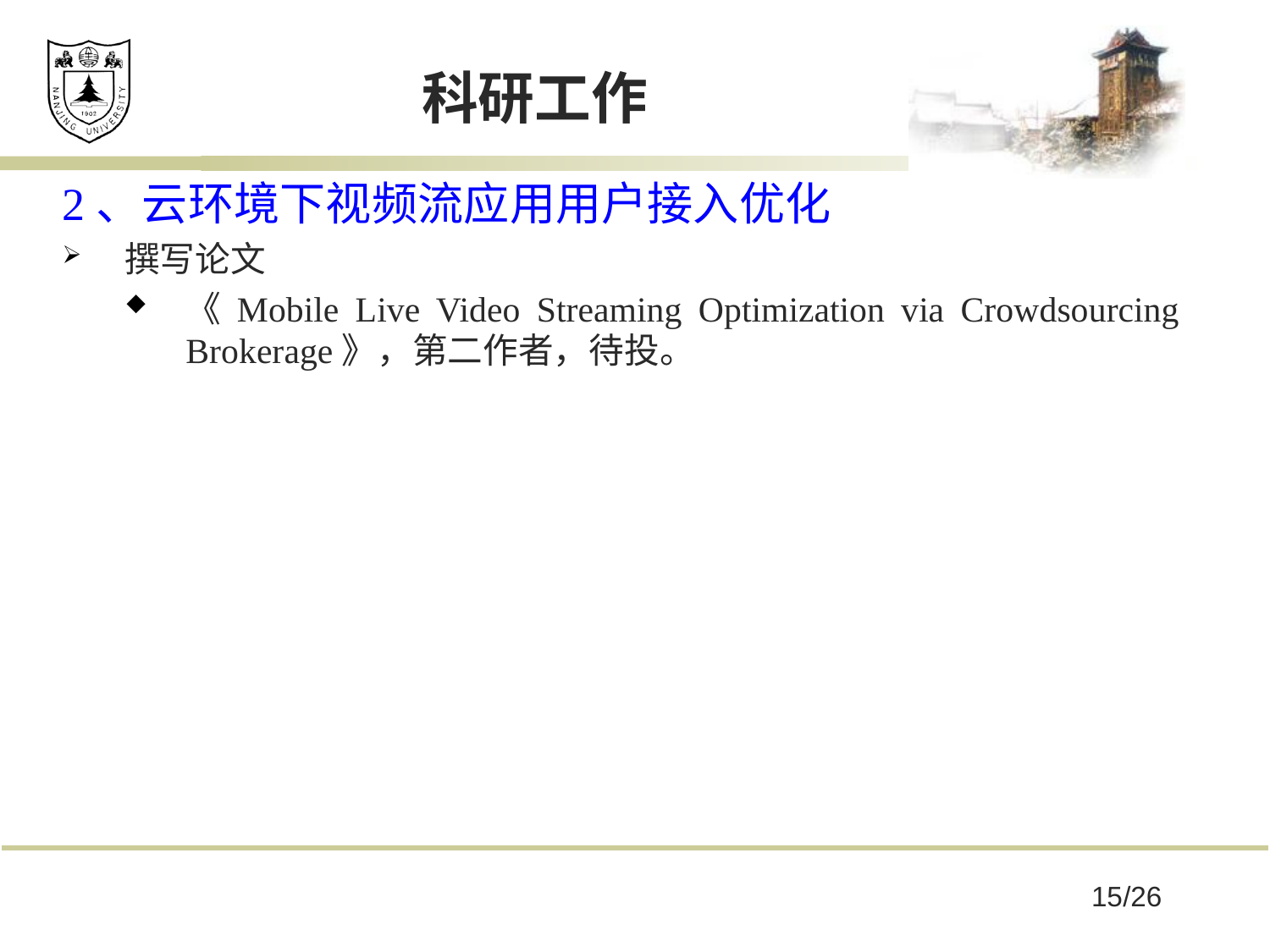

# 科研工作
2、云环境下视频流应用用户接入优化
撰写论文
《Mobile Live Video Streaming Optimization via Crowdsourcing Brokerage》，第二作者，待投。

15/26